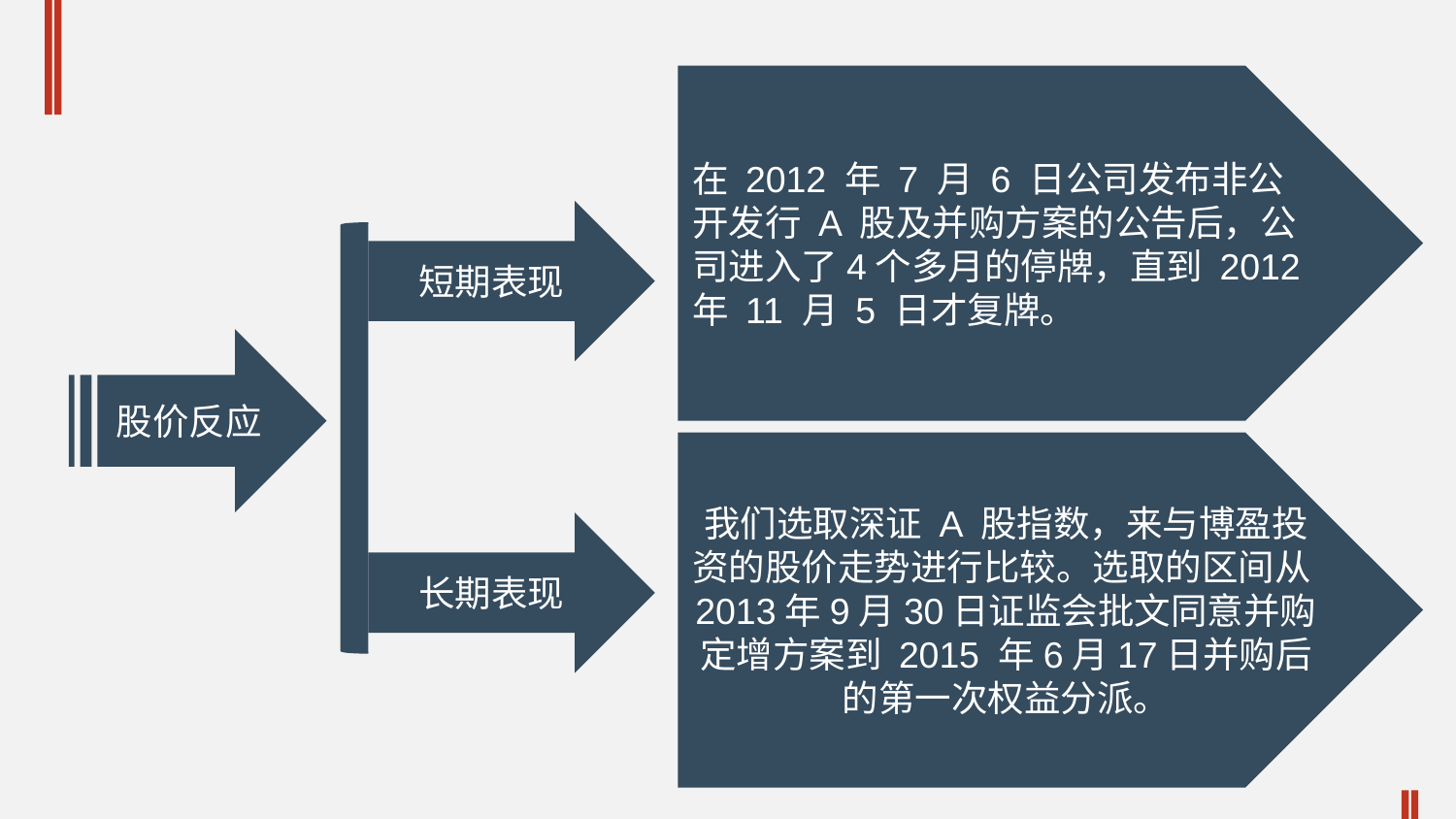

在 2012 年 7 月 6 日公司发布非公开发行 A 股及并购方案的公告后，公司进入了4个多月的停牌，直到 2012 年 11 月 5 日才复牌。

短期表现

股价反应
我们选取深证 A 股指数，来与博盈投资的股价走势进行比较。选取的区间从2013年9月30日证监会批文同意并购定增方案到 2015 年6月17日并购后的第一次权益分派。
长期表现